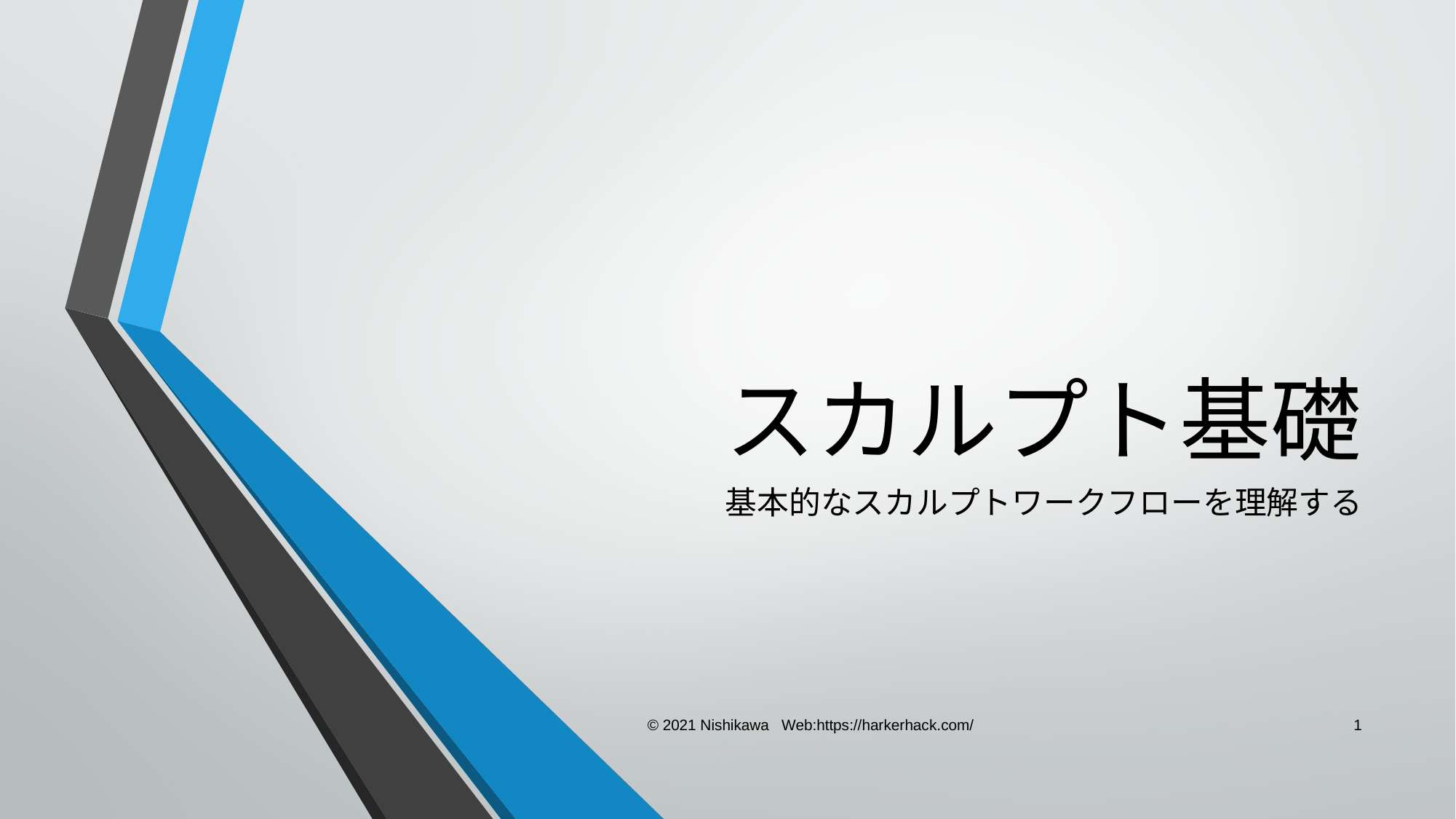

# スカルプト基礎
基本的なスカルプトワークフローを理解する
© 2021 Nishikawa   Web:https://harkerhack.com/
1